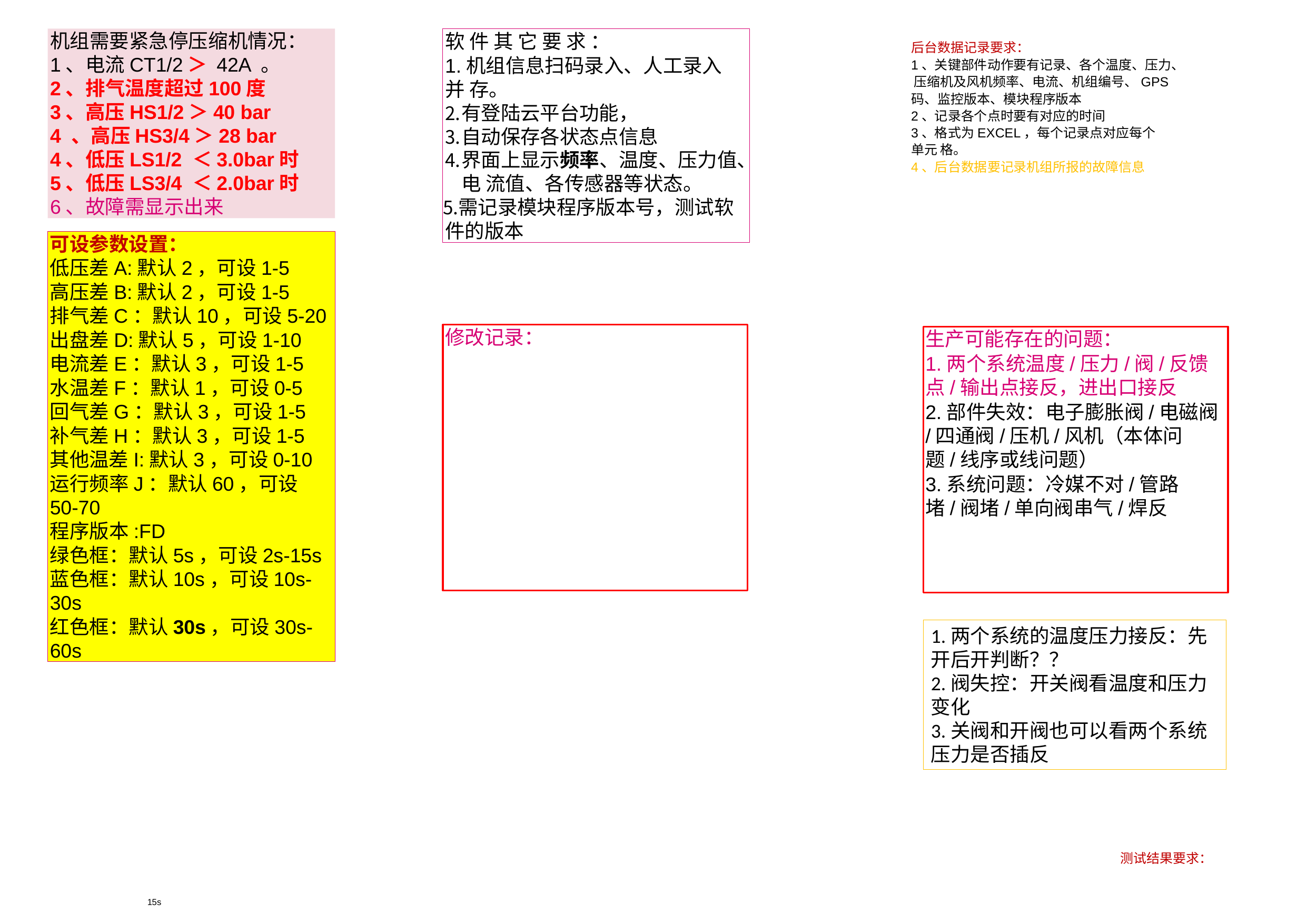

机组需要紧急停压缩机情况：
1、电流CT1/2＞ 42A 。
2、排气温度超过100度
3、高压HS1/2＞40 bar
4 、高压HS3/4＞28 bar
4、低压LS1/2 ＜3.0bar时
5、低压LS3/4 ＜2.0bar时
6、故障需显示出来
软 件 其 它 要 求 ：
1.机组信息扫码录入、人工录入并 存。
有登陆云平台功能，
自动保存各状态点信息
界面上显示频率、温度、压力值、电 流值、各传感器等状态。
需记录模块程序版本号，测试软件的版本
后台数据记录要求：
1、关键部件动作要有记录、各个温度、压力、 压缩机及风机频率、电流、机组编号、GPS
码、监控版本、模块程序版本
2、记录各个点时要有对应的时间
3、格式为EXCEL，每个记录点对应每个单元 格。
4、后台数据要记录机组所报的故障信息
可设参数设置：
低压差A:默认2，可设1-5
高压差B:默认2，可设1-5
排气差C：默认10，可设5-20
出盘差D:默认5，可设1-10
电流差E：默认3，可设1-5
水温差F：默认1，可设0-5
回气差G：默认3，可设1-5
补气差H：默认3，可设1-5
其他温差I:默认3，可设0-10
运行频率J：默认60，可设50-70
程序版本:FD
绿色框：默认5s，可设2s-15s
蓝色框：默认10s，可设10s-30s
红色框：默认30s，可设30s-60s
修改记录：
生产可能存在的问题：
1.两个系统温度/压力/阀/反馈点/输出点接反，进出口接反
2.部件失效：电子膨胀阀/电磁阀/四通阀/压机/风机（本体问题/线序或线问题）
3.系统问题：冷媒不对/管路堵/阀堵/单向阀串气/焊反
1.两个系统的温度压力接反：先开后开判断？？
2.阀失控：开关阀看温度和压力变化
3.关阀和开阀也可以看两个系统压力是否插反
测试结果要求：
15s